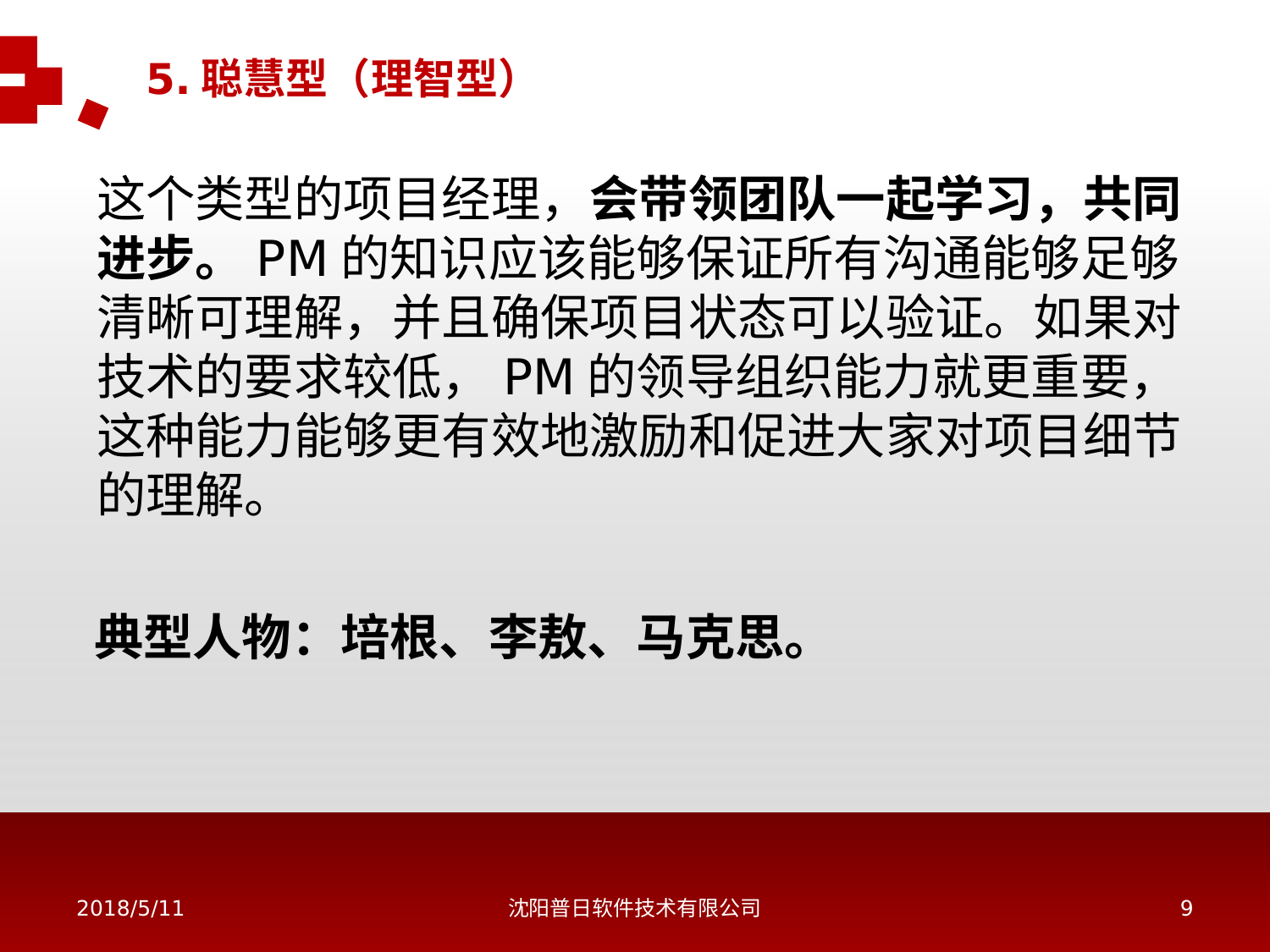

5.聪慧型（理智型）
这个类型的项目经理，会带领团队一起学习，共同进步。PM的知识应该能够保证所有沟通能够足够清晰可理解，并且确保项目状态可以验证。如果对技术的要求较低，PM的领导组织能力就更重要，这种能力能够更有效地激励和促进大家对项目细节的理解。
典型人物：培根、李敖、马克思。
2018/5/11
沈阳普日软件技术有限公司
9